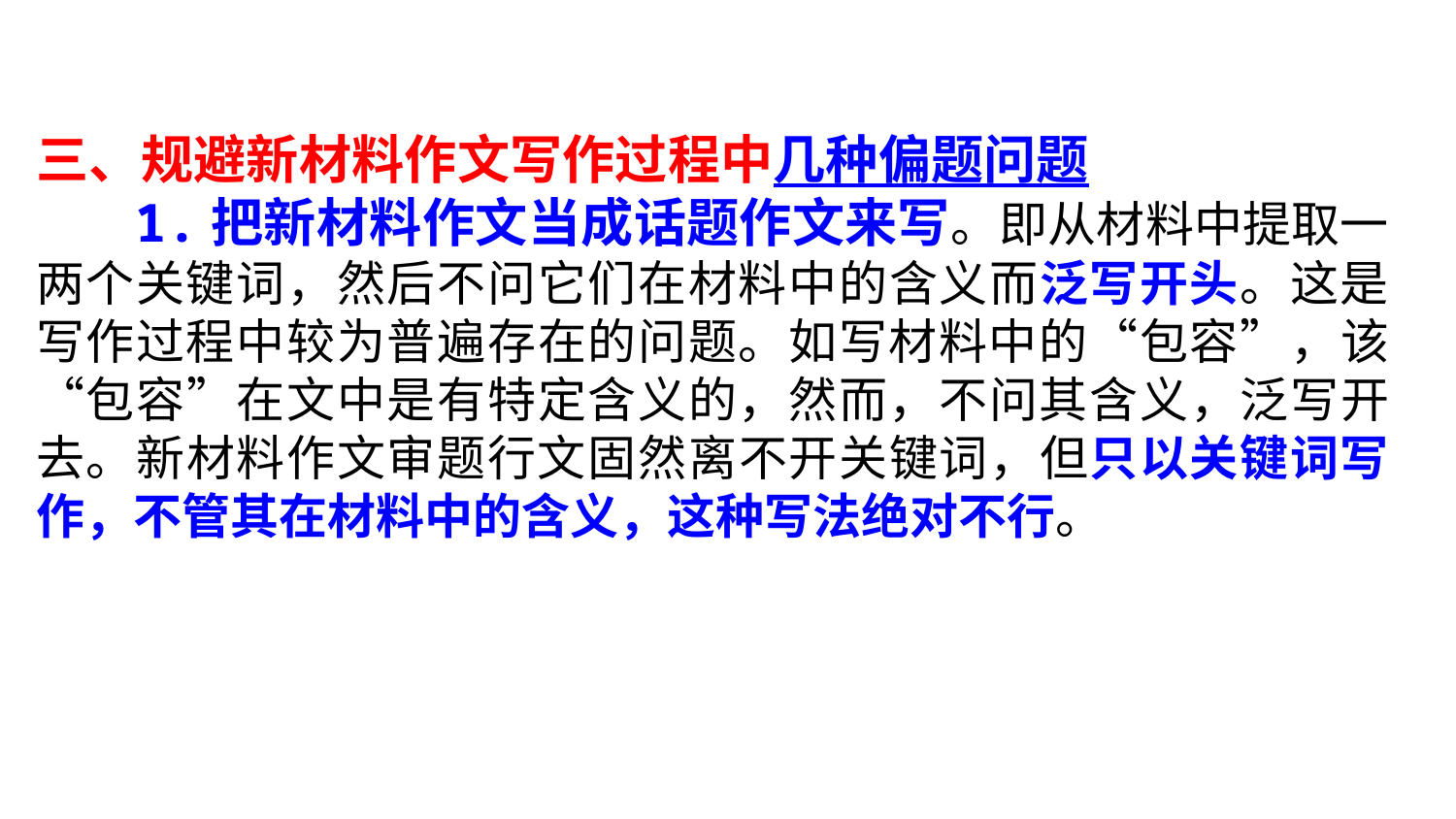

三、规避新材料作文写作过程中几种偏题问题
        1.把新材料作文当成话题作文来写。即从材料中提取一两个关键词，然后不问它们在材料中的含义而泛写开头。这是写作过程中较为普遍存在的问题。如写材料中的“包容”，该“包容”在文中是有特定含义的，然而，不问其含义，泛写开去。新材料作文审题行文固然离不开关键词，但只以关键词写作，不管其在材料中的含义，这种写法绝对不行。